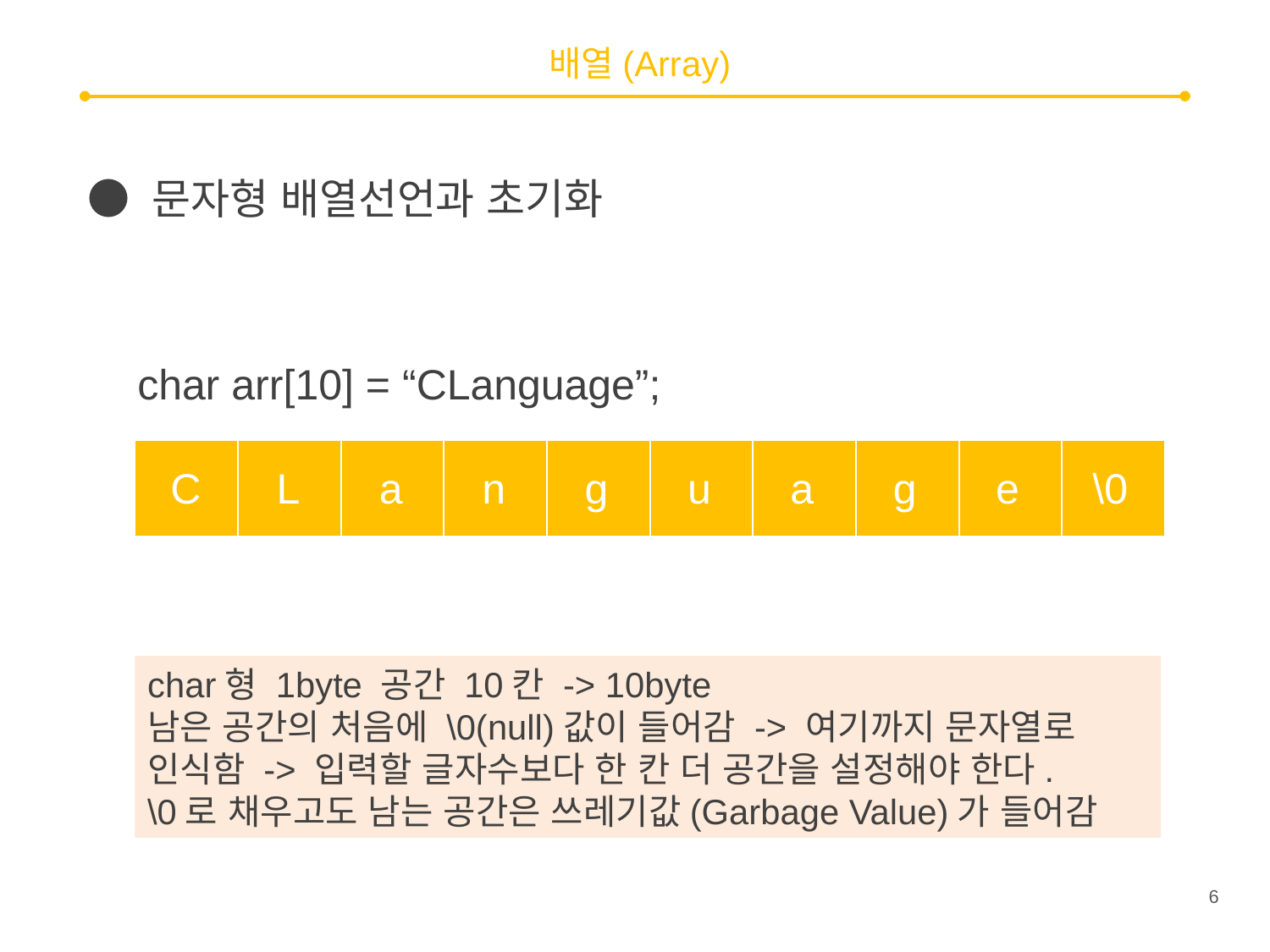

# 배열(Array)
● 문자형 배열선언과 초기화
char arr[10] = “CLanguage”;
|  |  |  |  |  |  |  |  |  |  |
| --- | --- | --- | --- | --- | --- | --- | --- | --- | --- |
C
L
a
n
g
u
a
g
e
\0
char형 1byte 공간 10칸 -> 10byte
남은 공간의 처음에 \0(null)값이 들어감 -> 여기까지 문자열로
인식함 -> 입력할 글자수보다 한 칸 더 공간을 설정해야 한다.
\0로 채우고도 남는 공간은 쓰레기값(Garbage Value)가 들어감